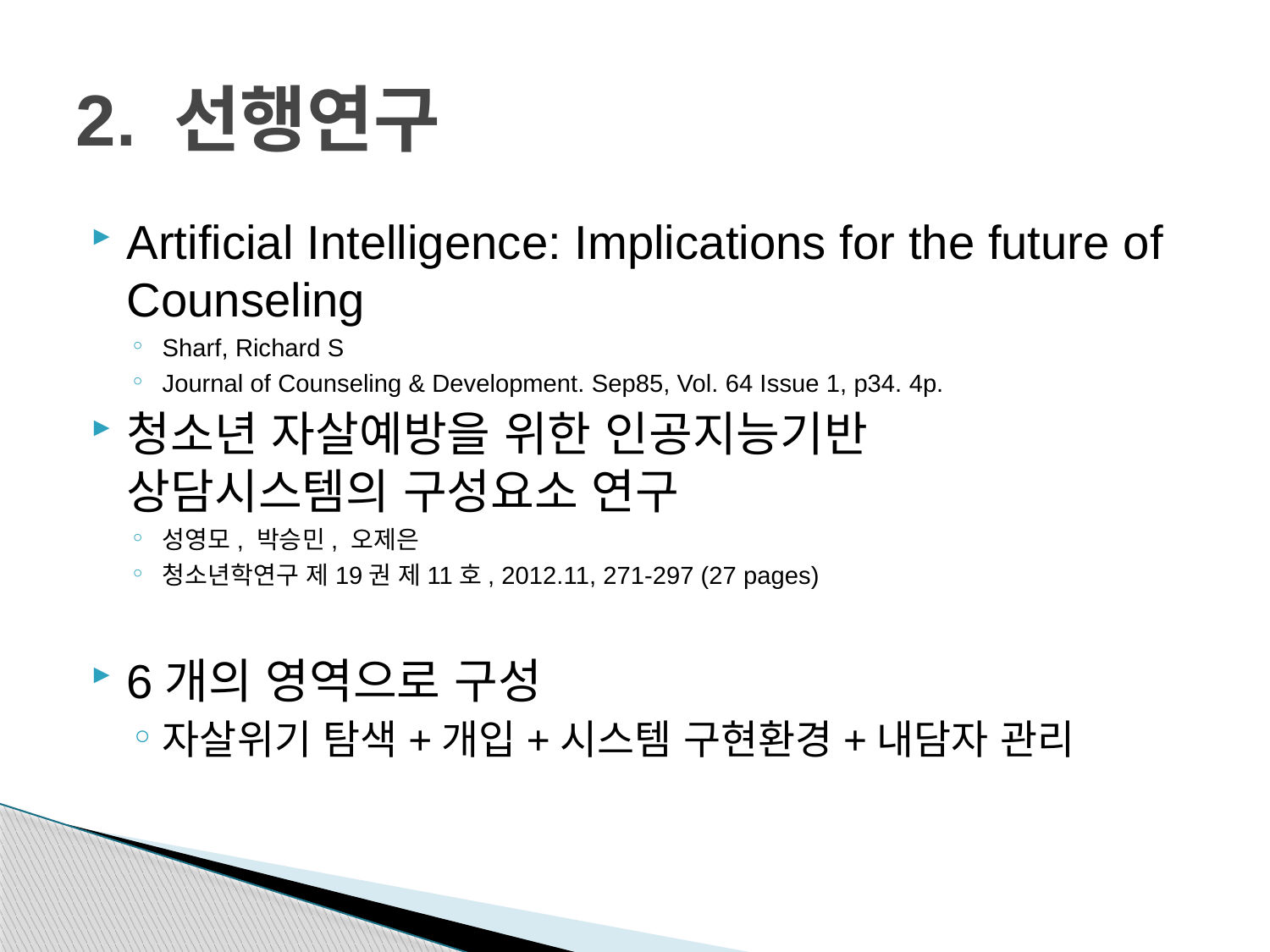

# 2. 선행연구
Artificial Intelligence: Implications for the future of Counseling
Sharf, Richard S
Journal of Counseling & Development. Sep85, Vol. 64 Issue 1, p34. 4p.
청소년 자살예방을 위한 인공지능기반
상담시스템의 구성요소 연구
성영모, 박승민, 오제은
청소년학연구 제19권 제11호, 2012.11, 271-297 (27 pages)

6개의 영역으로 구성
자살위기 탐색+개입+시스템 구현환경+내담자 관리